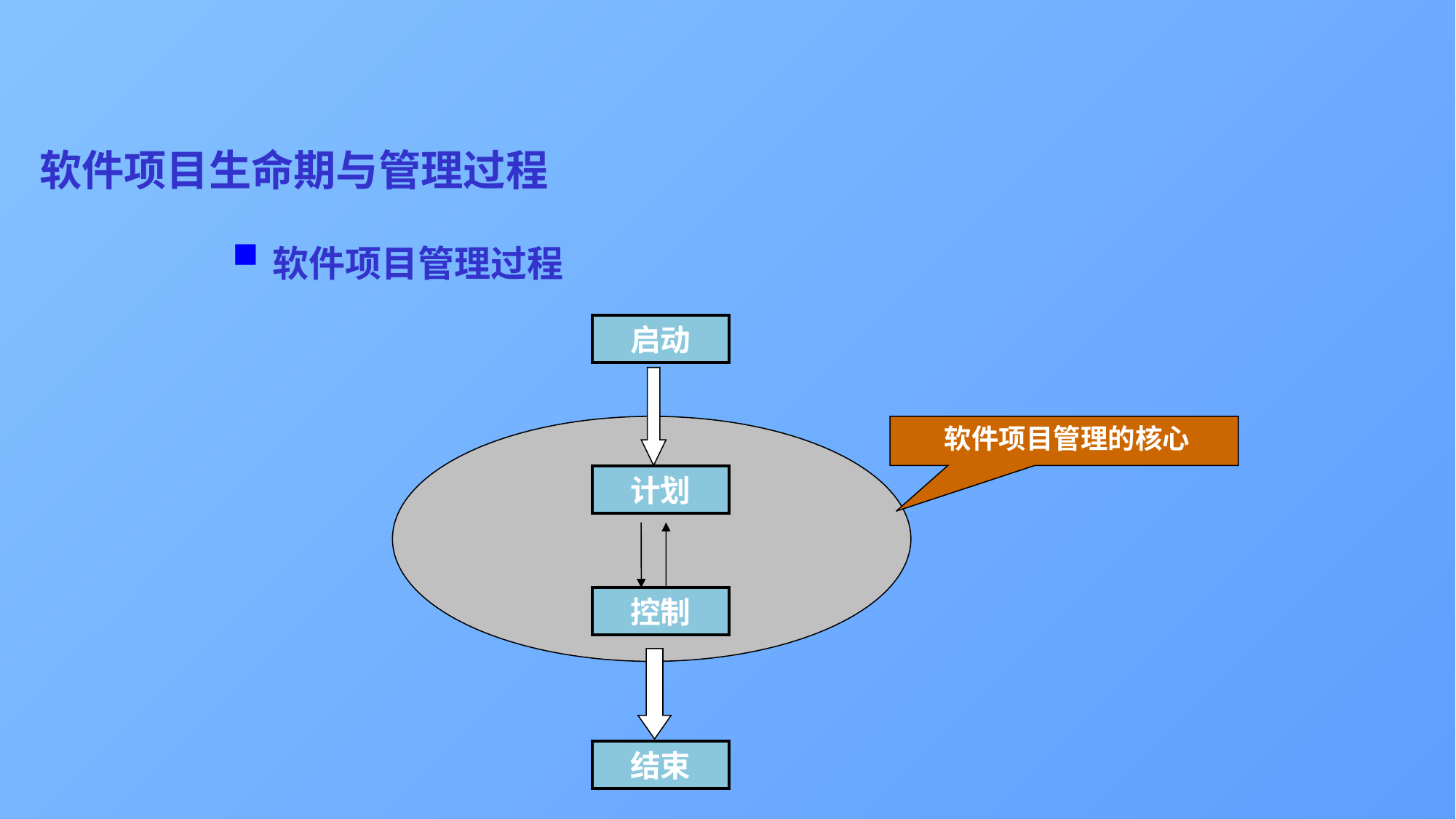

# 软件项目生命期与管理过程
软件项目管理过程

启动

      软件项目管理的核心
计划

控制

结束